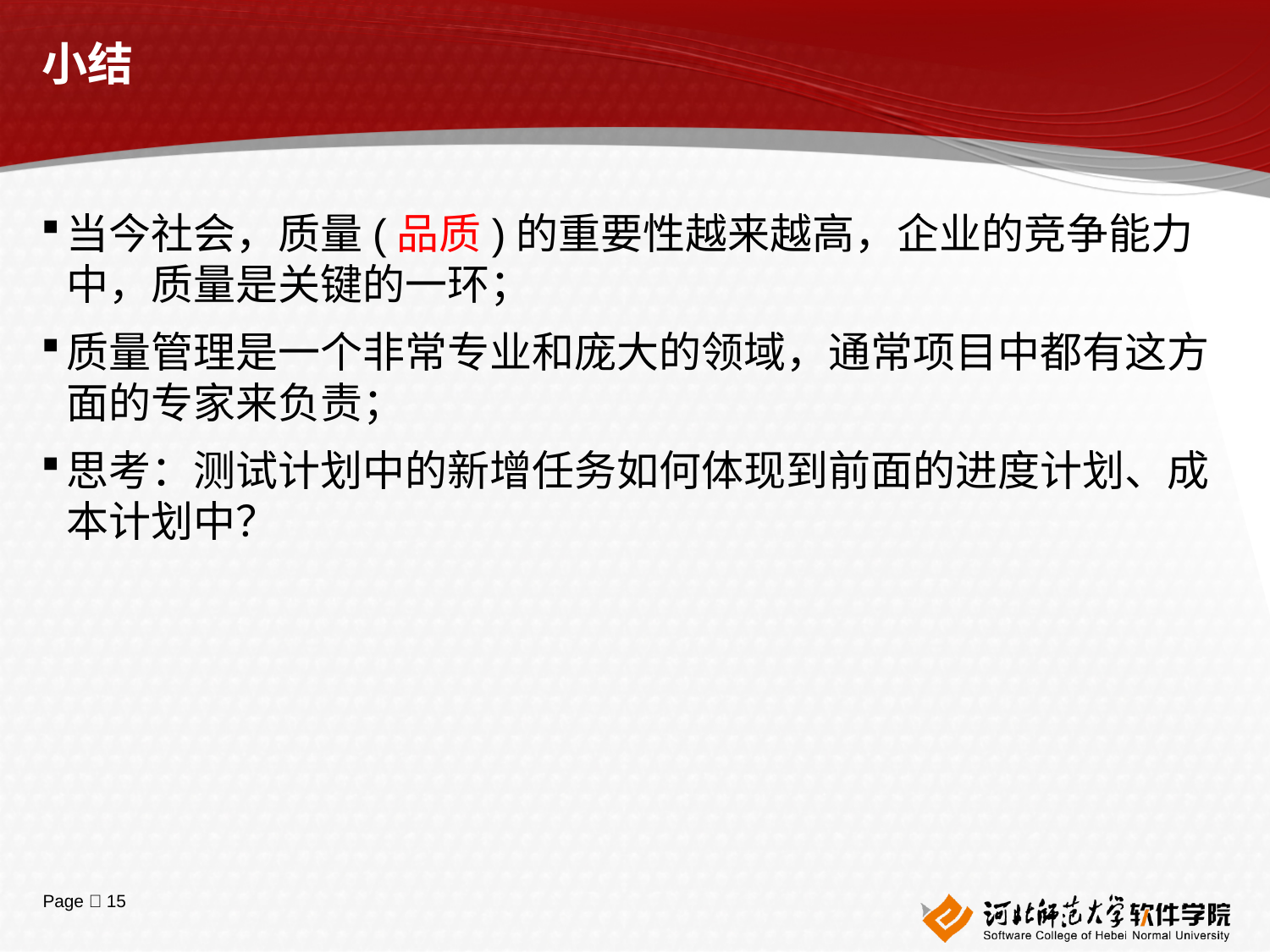

# 小结
当今社会，质量(品质)的重要性越来越高，企业的竞争能力中，质量是关键的一环；
质量管理是一个非常专业和庞大的领域，通常项目中都有这方面的专家来负责；
思考：测试计划中的新增任务如何体现到前面的进度计划、成本计划中？